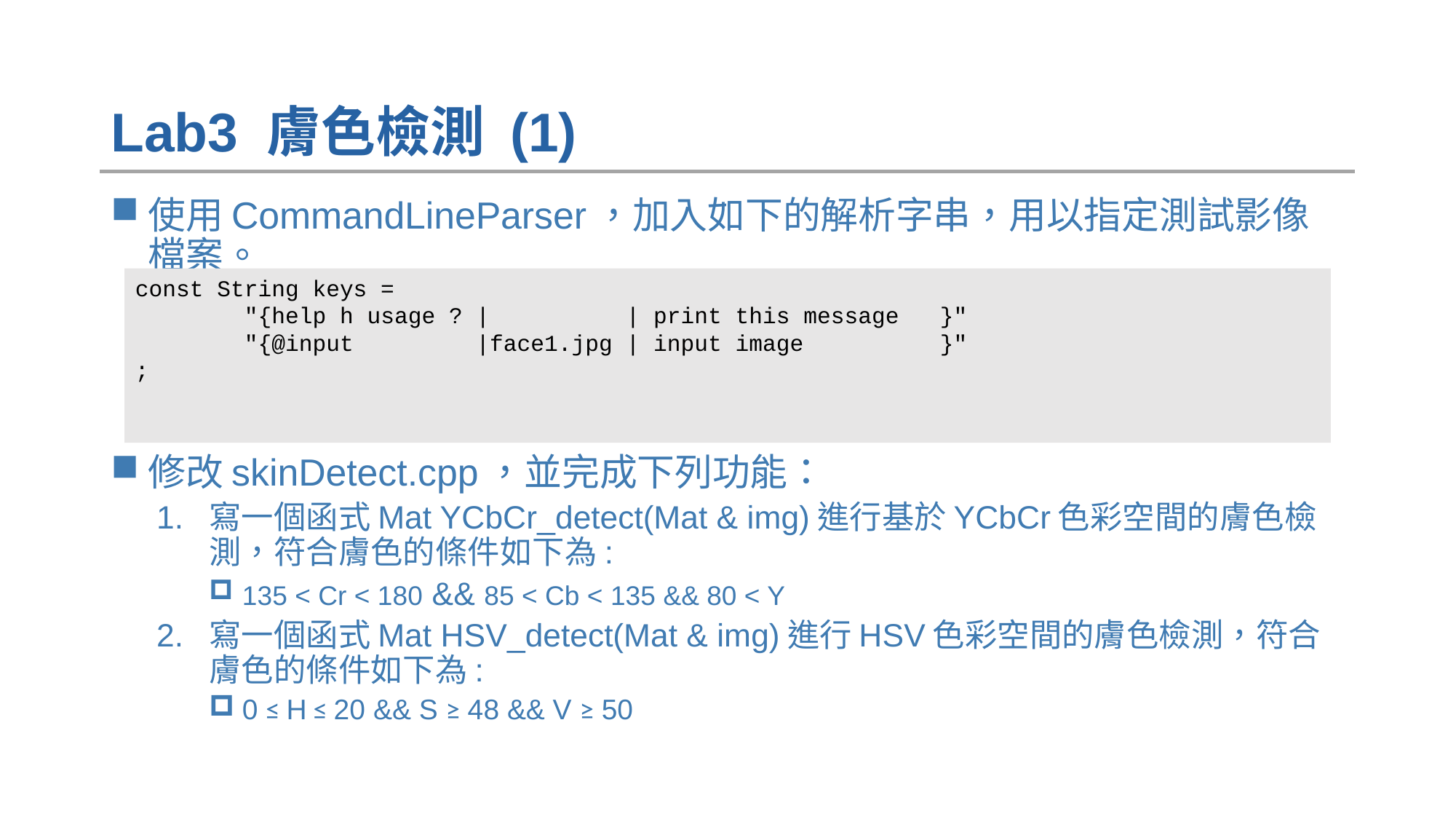

# Lab3 膚色檢測 (1)
使用CommandLineParser，加入如下的解析字串，用以指定測試影像檔案。

修改skinDetect.cpp，並完成下列功能：
寫一個函式Mat YCbCr_detect(Mat & img)進行基於YCbCr色彩空間的膚色檢測，符合膚色的條件如下為:
135 < Cr < 180 && 85 < Cb < 135 && 80 < Y
寫一個函式Mat HSV_detect(Mat & img)進行HSV色彩空間的膚色檢測，符合膚色的條件如下為:
0 ≤ H ≤ 20 && S ≥ 48 && V ≥ 50
const String keys =
	"{help h usage ? |          | print this message   }"
	"{@input         |face1.jpg | input image          }"
;